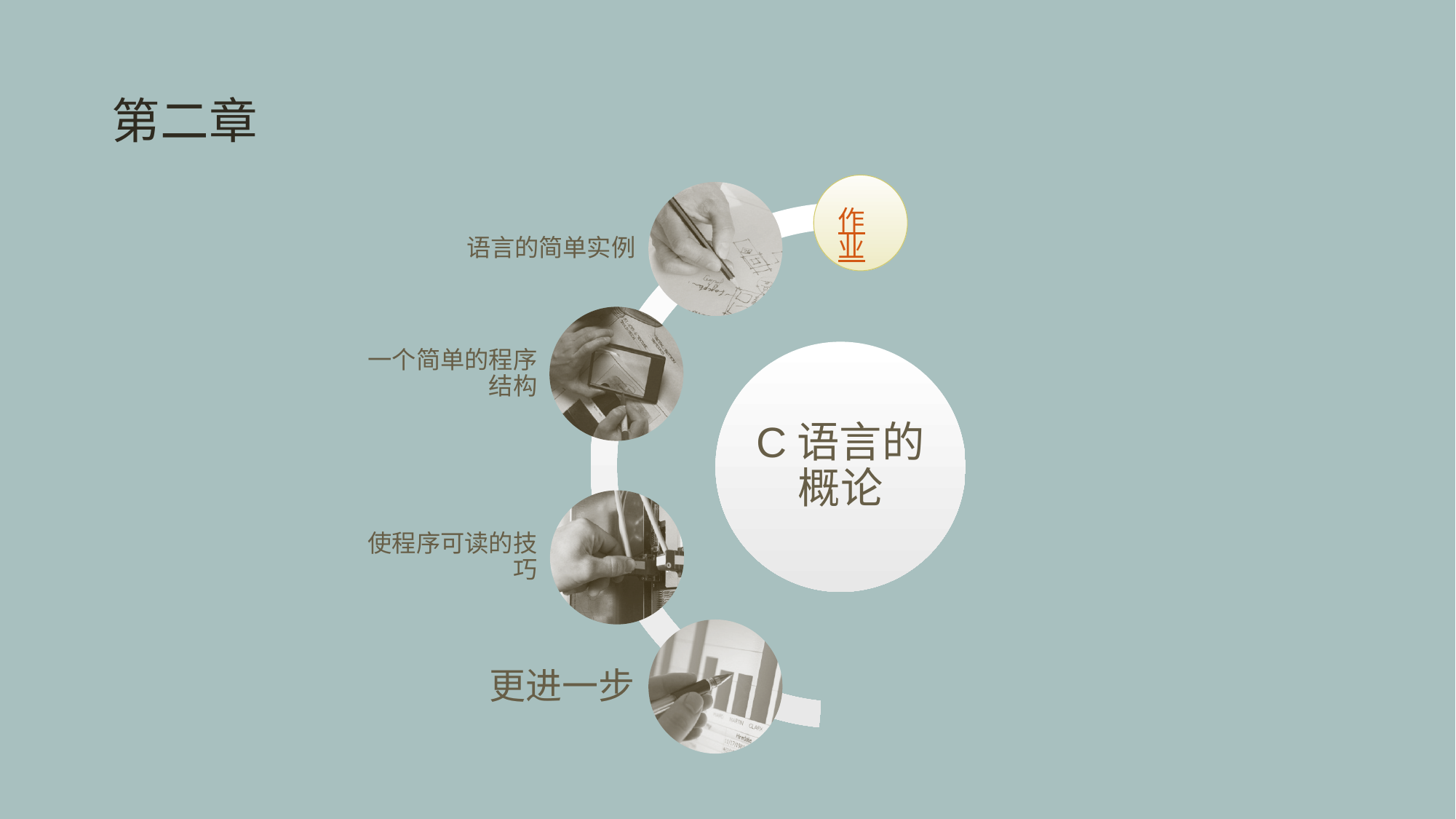

# 第二章
作业
C语言的概论
语言的简单实例
一个简单的程序结构
使程序可读的技巧
更进一步